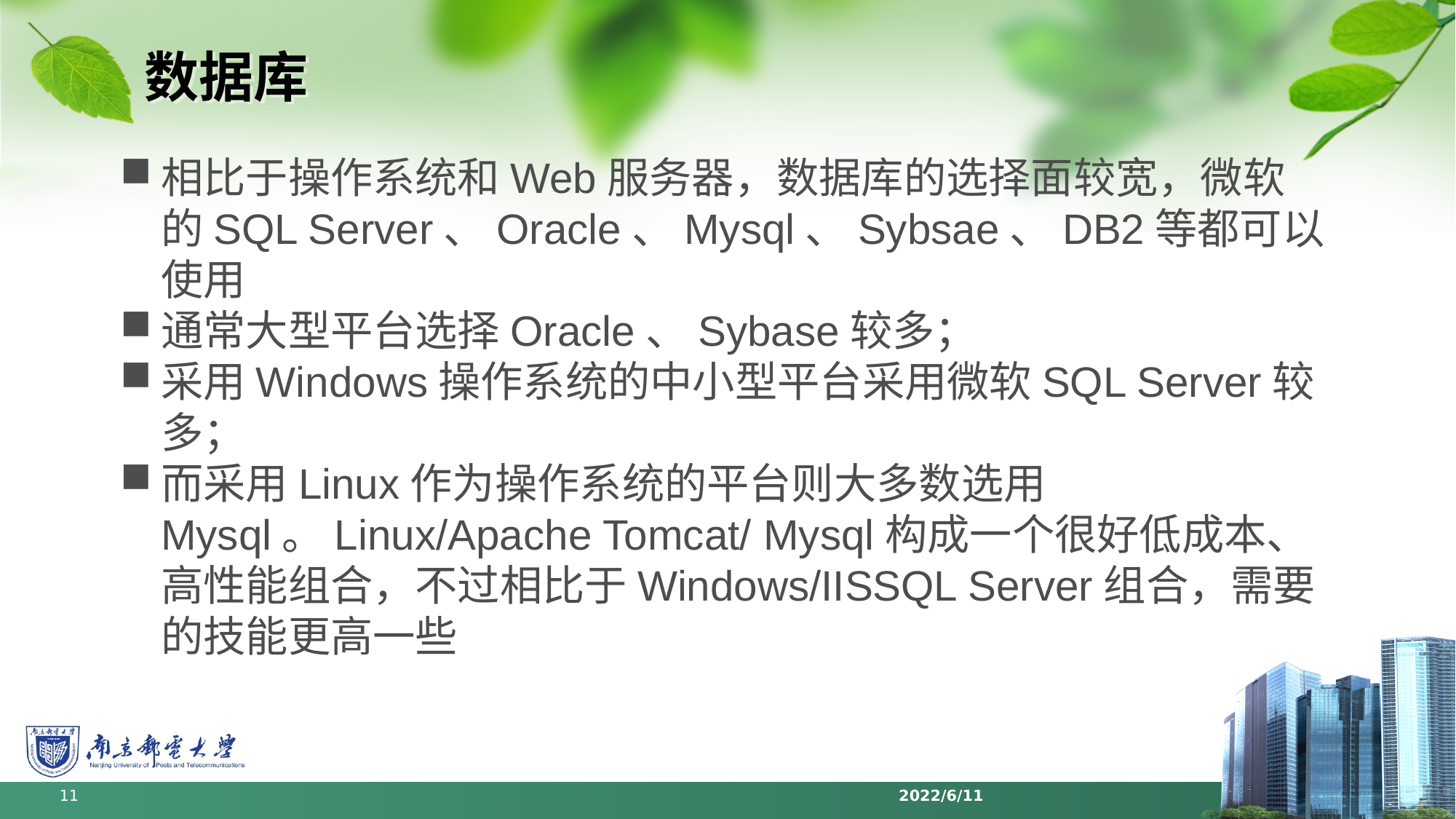

# 数据库
相比于操作系统和Web服务器，数据库的选择面较宽，微软的SQL Server、Oracle、Mysql、Sybsae、DB2等都可以使用
通常大型平台选择Oracle、Sybase较多；
采用Windows操作系统的中小型平台采用微软SQL Server较多；
而采用Linux作为操作系统的平台则大多数选用Mysql。Linux/Apache Tomcat/ Mysql构成一个很好低成本、高性能组合，不过相比于Windows/IISSQL Server组合，需要的技能更高一些
11
2022/6/11